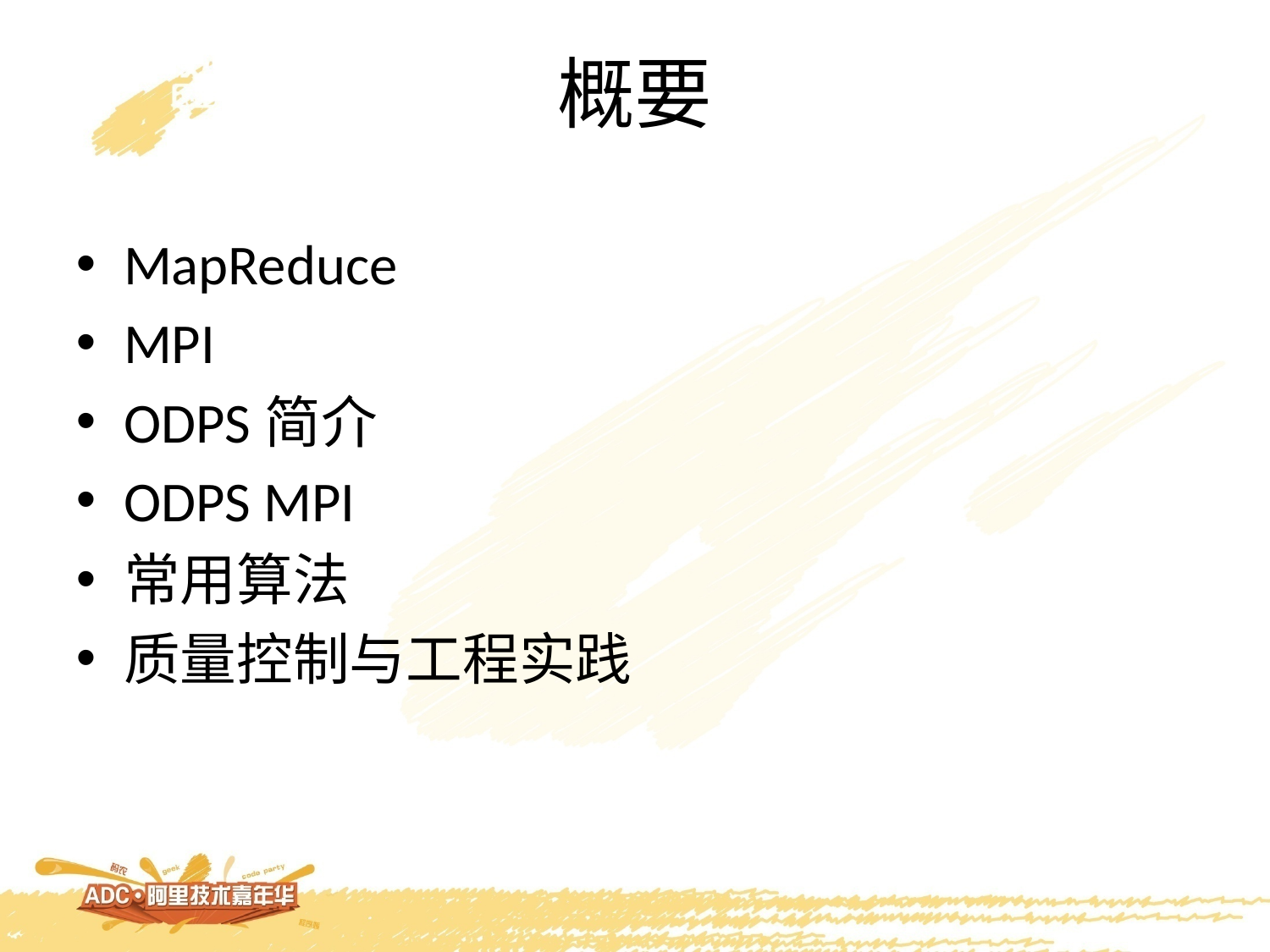

# 概要
MapReduce
MPI
ODPS简介
ODPS MPI
常用算法
质量控制与工程实践